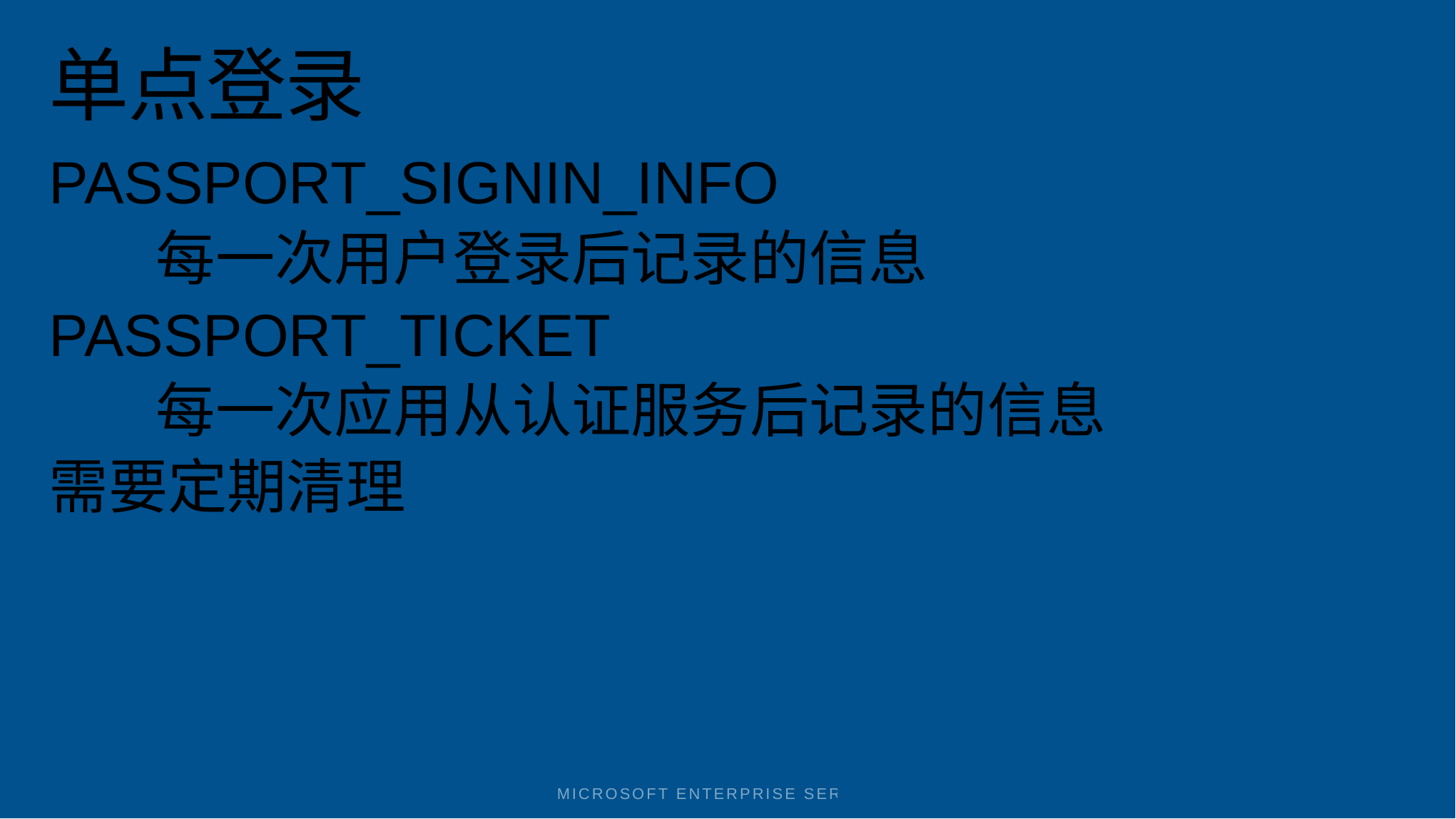

# 单点登录
PASSPORT_SIGNIN_INFO
	每一次用户登录后记录的信息
PASSPORT_TICKET
	每一次应用从认证服务后记录的信息
需要定期清理